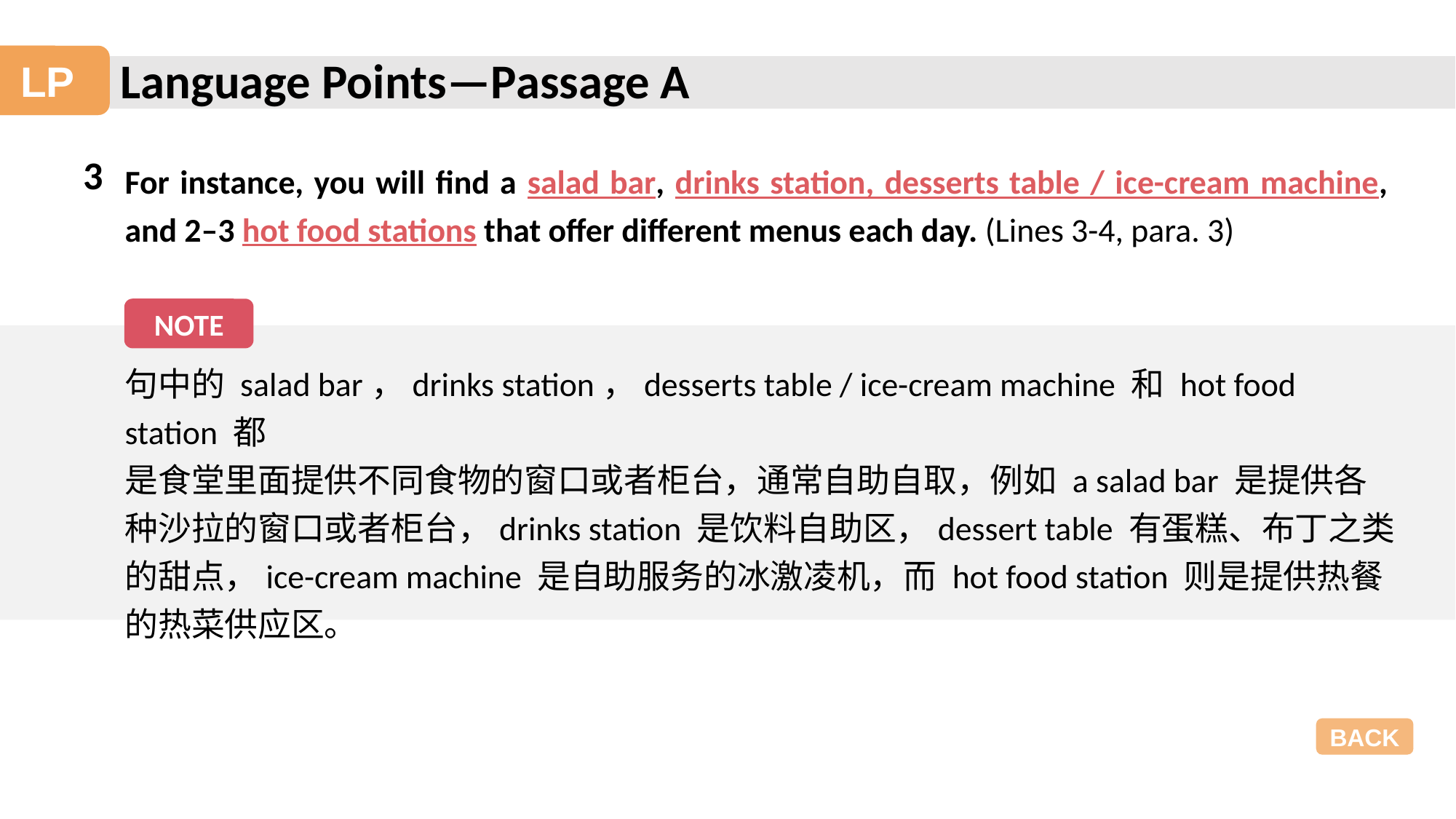

Language Points—Passage A
LP

3
For instance, you will find a salad bar, drinks station, desserts table / ice-cream machine, and 2–3 hot food stations that offer different menus each day. (Lines 3-4, para. 3)
NOTE

句中的 salad bar，drinks station，desserts table / ice-cream machine 和 hot food station 都
是食堂里面提供不同食物的窗口或者柜台，通常自助自取，例如 a salad bar 是提供各种沙拉的窗口或者柜台，drinks station 是饮料自助区，dessert table 有蛋糕、布丁之类的甜点，ice-cream machine 是自助服务的冰激凌机，而 hot food station 则是提供热餐的热菜供应区。
BACK